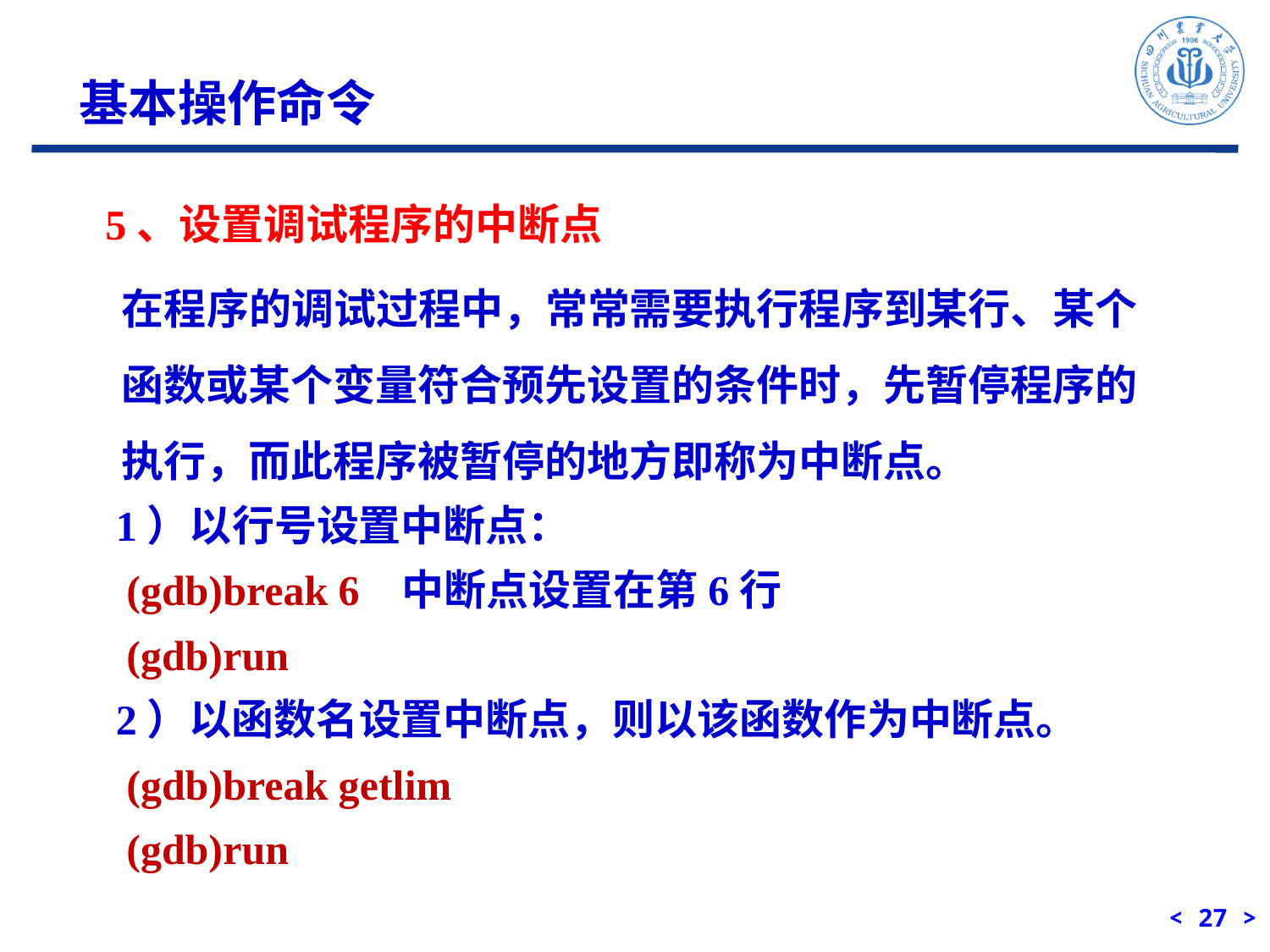

基本操作命令
   5、设置调试程序的中断点
    在程序的调试过程中，常常需要执行程序到某行、某个函数或某个变量符合预先设置的条件时，先暂停程序的执行，而此程序被暂停的地方即称为中断点。
    1）以行号设置中断点：
     (gdb)break 6   中断点设置在第6行
     (gdb)run
    2）以函数名设置中断点，则以该函数作为中断点。
     (gdb)break getlim
     (gdb)run